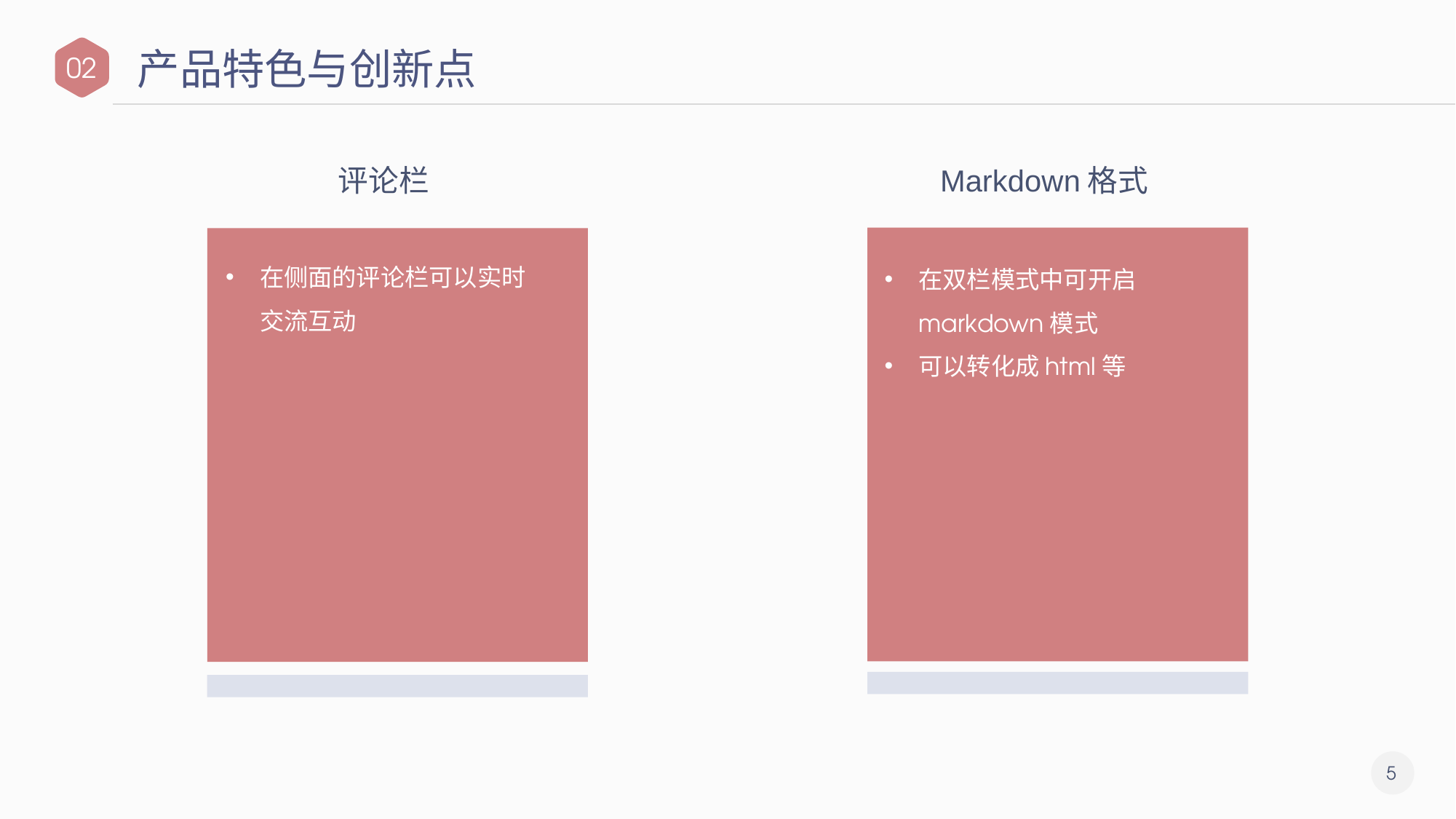

产品特色与创新点
02
评论栏
Markdown格式

在侧面的评论栏可以实时交流互动
在双栏模式中可开启markdown模式
可以转化成html等